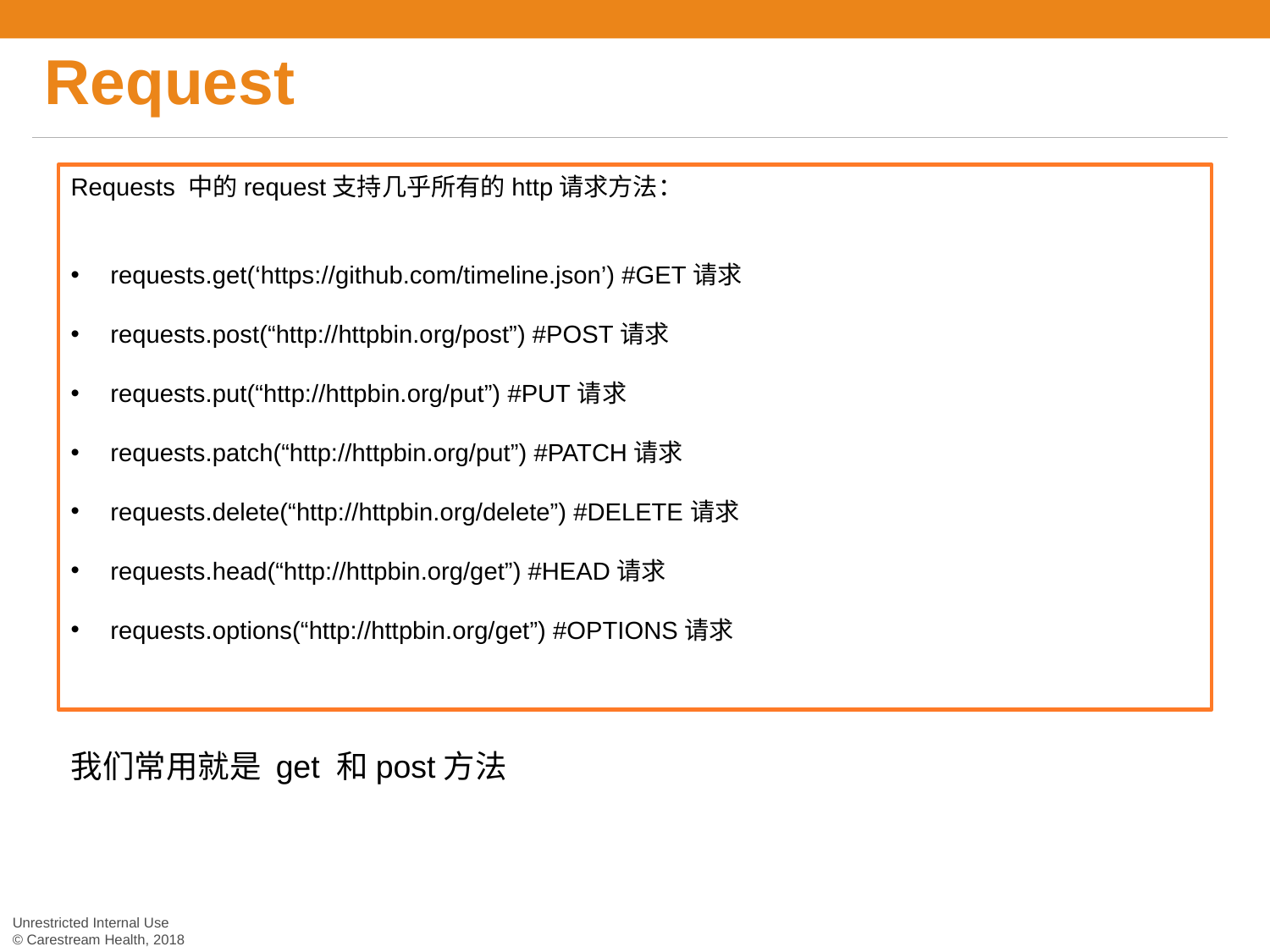

# Request
Requests 中的request支持几乎所有的http请求方法：

requests.get(‘https://github.com/timeline.json’) #GET请求
requests.post(“http://httpbin.org/post”) #POST请求
requests.put(“http://httpbin.org/put”) #PUT请求
requests.patch(“http://httpbin.org/put”) #PATCH请求
requests.delete(“http://httpbin.org/delete”) #DELETE请求
requests.head(“http://httpbin.org/get”) #HEAD请求
requests.options(“http://httpbin.org/get”) #OPTIONS请求

我们常用就是 get 和post方法
Unrestricted Internal Use
© Carestream Health, 2018